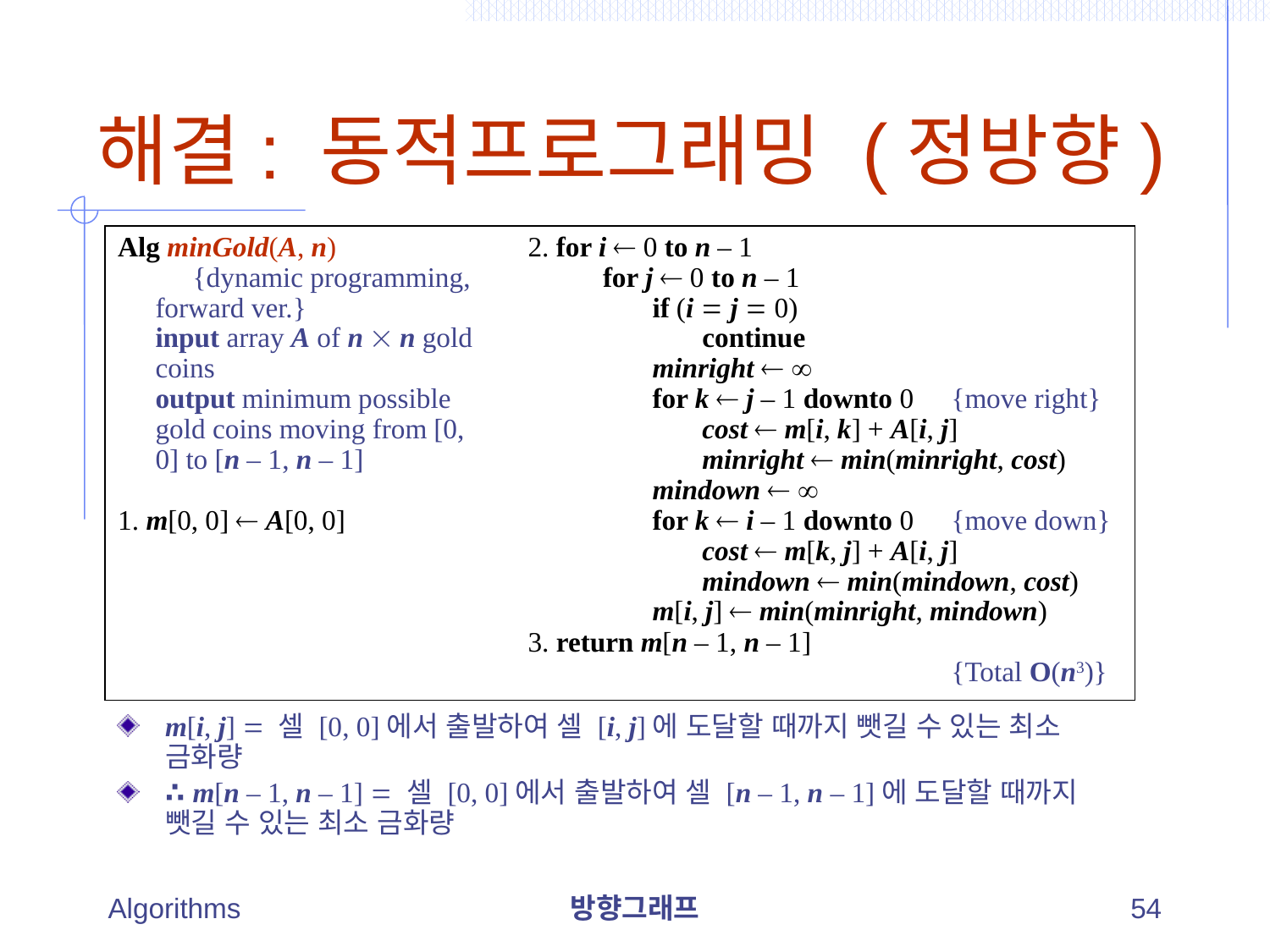

# 해결: 동적프로그래밍 (정방향)
2. for i ← 0 to n – 1
		for j ← 0 to n – 1
			if (i = j = 0)
				continue
			minright ← ∞
			for k ← j – 1 downto 0	{move right}
				cost ← m[i, k] + A[i, j]
	 			minright ← min(minright, cost)
			mindown ← ∞
			for k ← i – 1 downto 0	{move down}
				cost ← m[k, j] + A[i, j]
 				mindown ← min(mindown, cost)
			m[i, j] ← min(minright, mindown)
3. return m[n – 1, n – 1]
									{Total O(n3)}

Alg minGold(A, n)
		{dynamic programming, 		forward ver.}
 	input array A of n × n gold 		coins
	output minimum possible 		gold coins moving from [0, 		0] to [n – 1, n – 1]

1. m[0, 0] ← A[0, 0]
m[i, j] = 셀 [0, 0]에서 출발하여 셀 [i, j]에 도달할 때까지 뺏길 수 있는 최소 금화량
∴ m[n – 1, n – 1] = 셀 [0, 0]에서 출발하여 셀 [n – 1, n – 1]에 도달할 때까지 뺏길 수 있는 최소 금화량
Algorithms
방향그래프
54